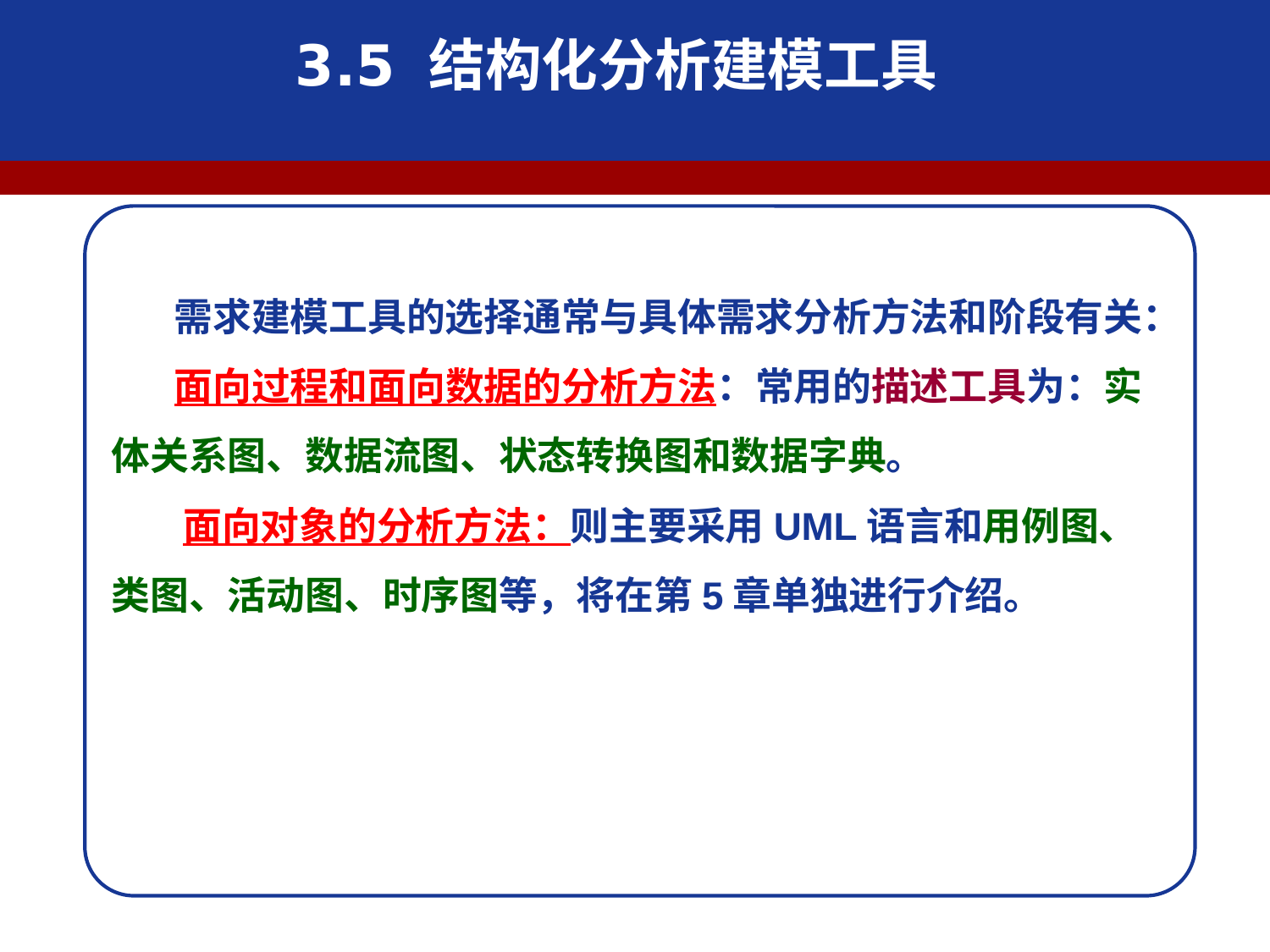

3.5 结构化分析建模工具

      需求建模工具的选择通常与具体需求分析方法和阶段有关：
      面向过程和面向数据的分析方法：常用的描述工具为：实体关系图、数据流图、状态转换图和数据字典。
       面向对象的分析方法：则主要采用UML语言和用例图、类图、活动图、时序图等，将在第5章单独进行介绍。